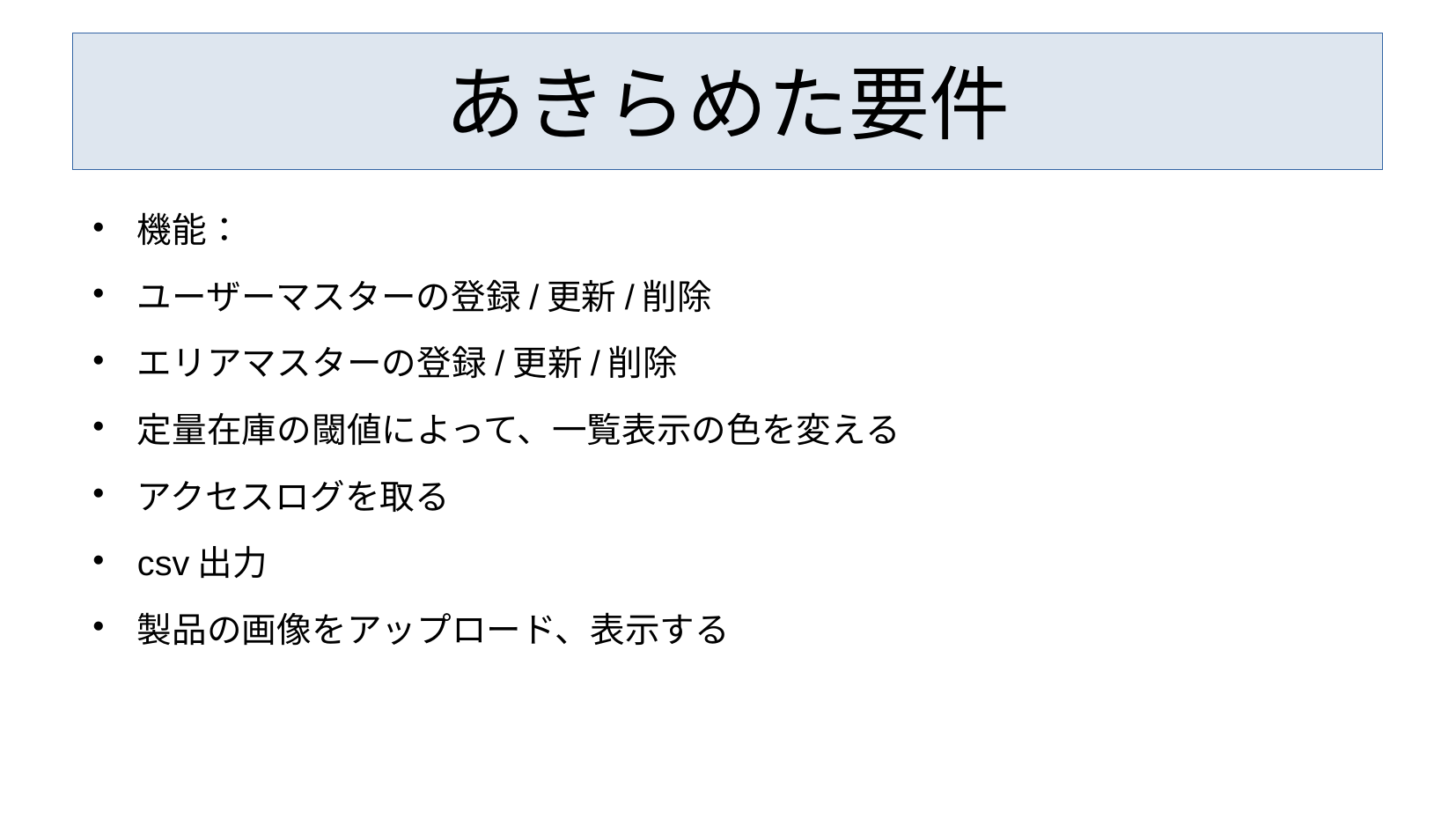

# あきらめた要件
機能：
ユーザーマスターの登録/更新/削除
エリアマスターの登録/更新/削除
定量在庫の閾値によって、一覧表示の色を変える
アクセスログを取る
csv出力
製品の画像をアップロード、表示する